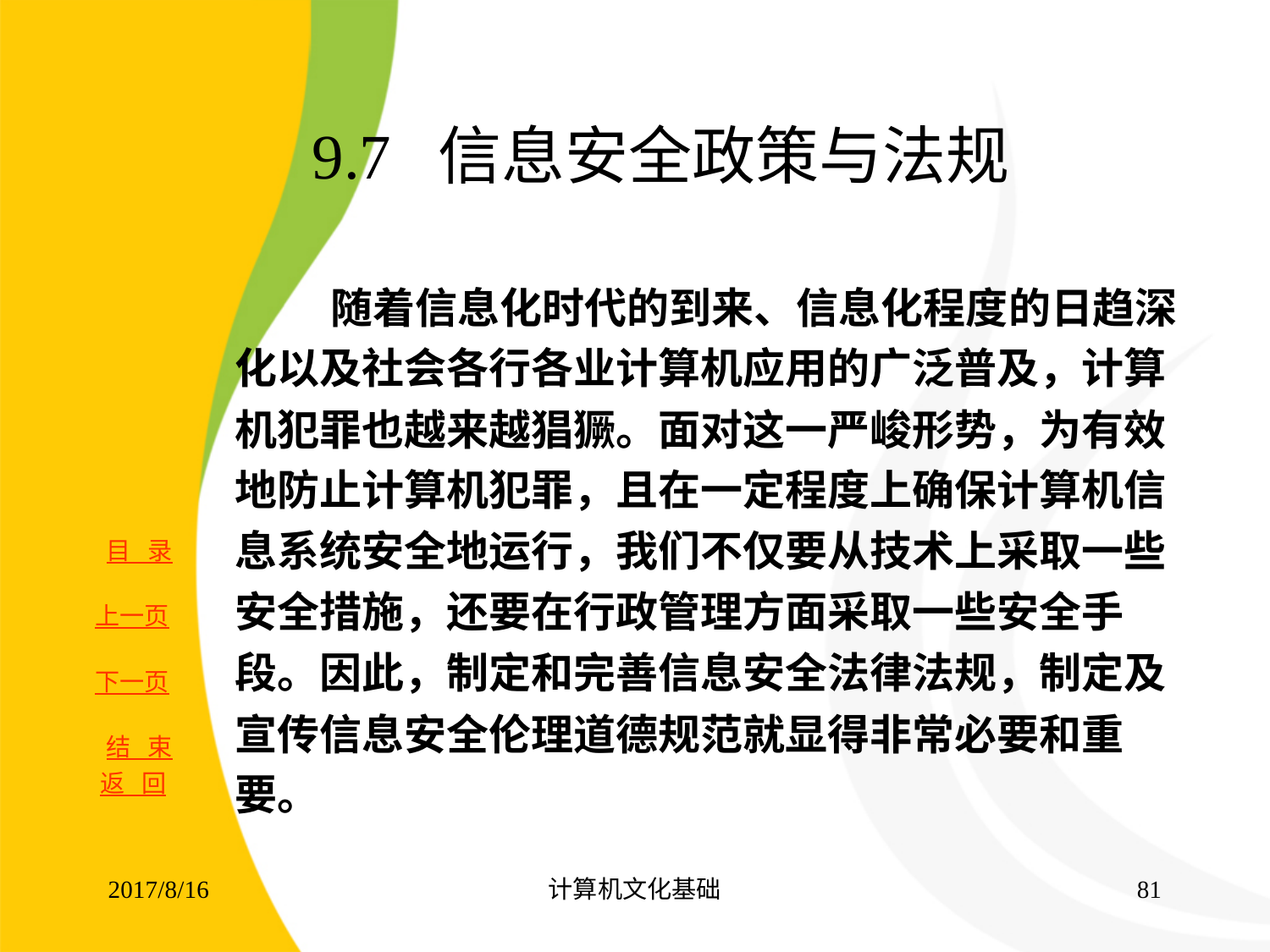

# 9.7  信息安全政策与法规
         随着信息化时代的到来、信息化程度的日趋深化以及社会各行各业计算机应用的广泛普及，计算机犯罪也越来越猖獗。面对这一严峻形势，为有效地防止计算机犯罪，且在一定程度上确保计算机信息系统安全地运行，我们不仅要从技术上采取一些安全措施，还要在行政管理方面采取一些安全手段。因此，制定和完善信息安全法律法规，制定及宣传信息安全伦理道德规范就显得非常必要和重要。
返   回
2017/8/16
计算机文化基础
81